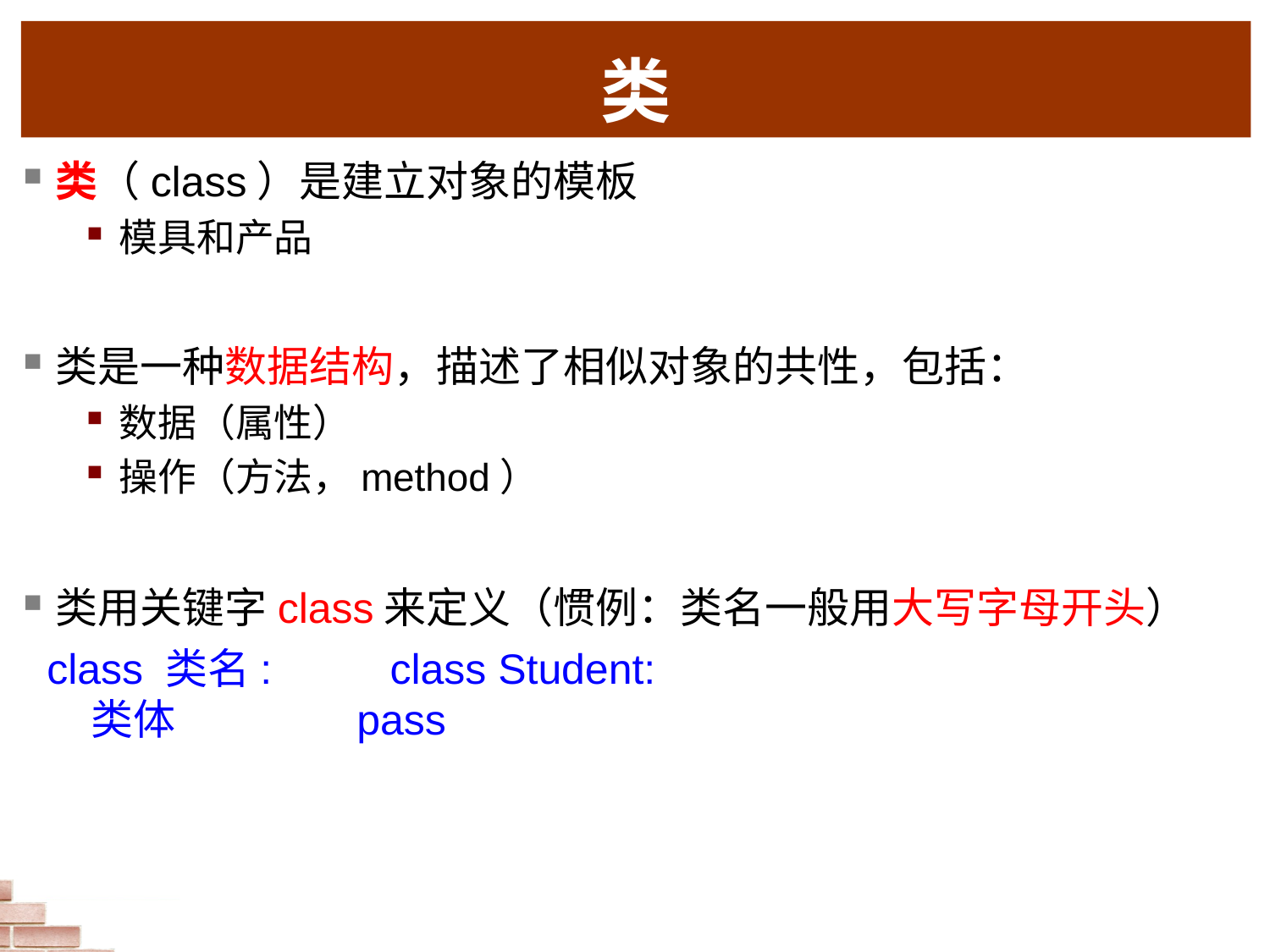

类
类（class）是建立对象的模板
模具和产品

类是一种数据结构，描述了相似对象的共性，包括：
数据（属性）
操作（方法，method）

类用关键字class来定义（惯例：类名一般用大写字母开头）
  class 类名:          class Student:
      类体                  pass